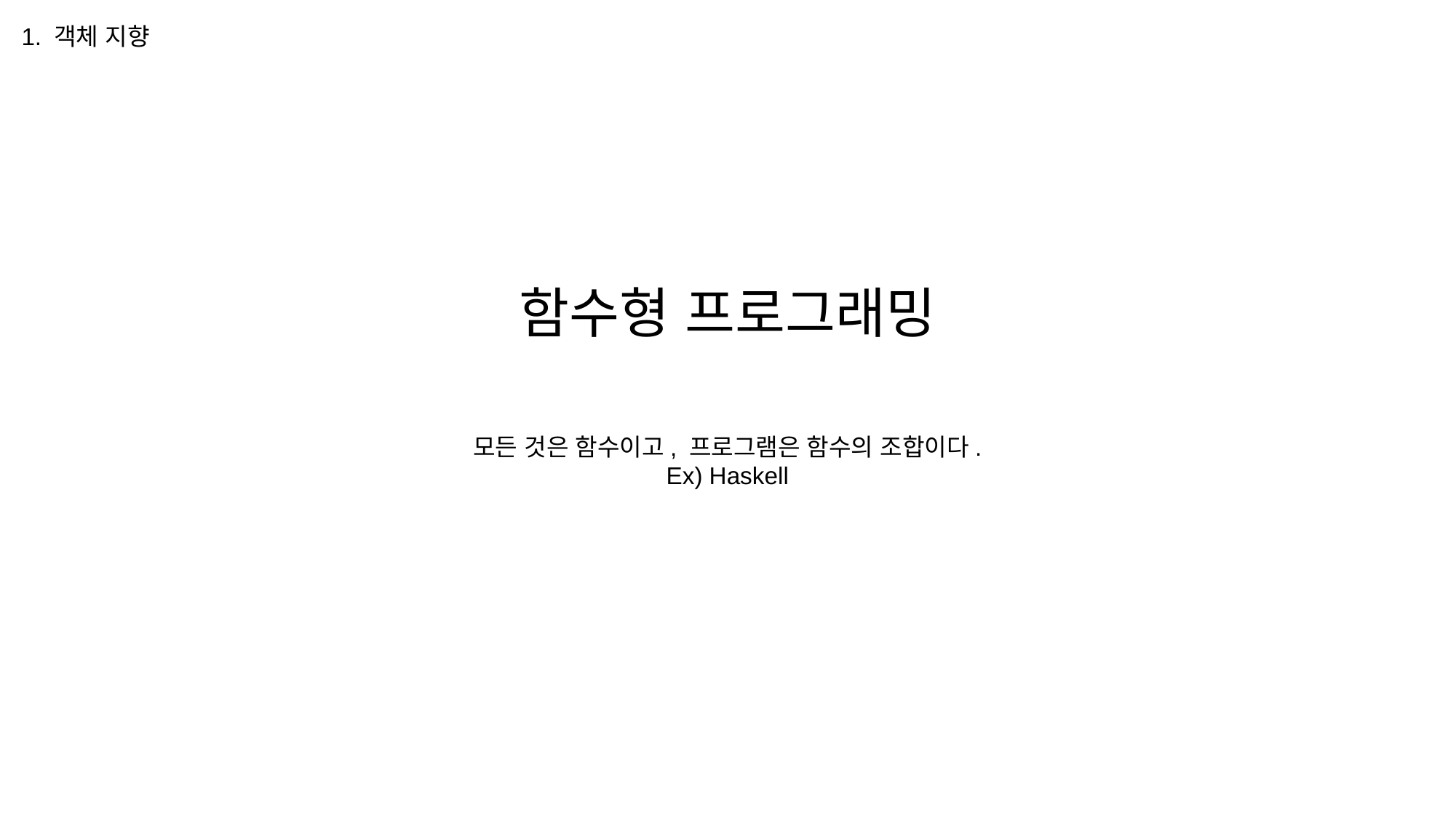

1. 객체 지향
함수형 프로그래밍
모든 것은 함수이고, 프로그램은 함수의 조합이다.
Ex) Haskell